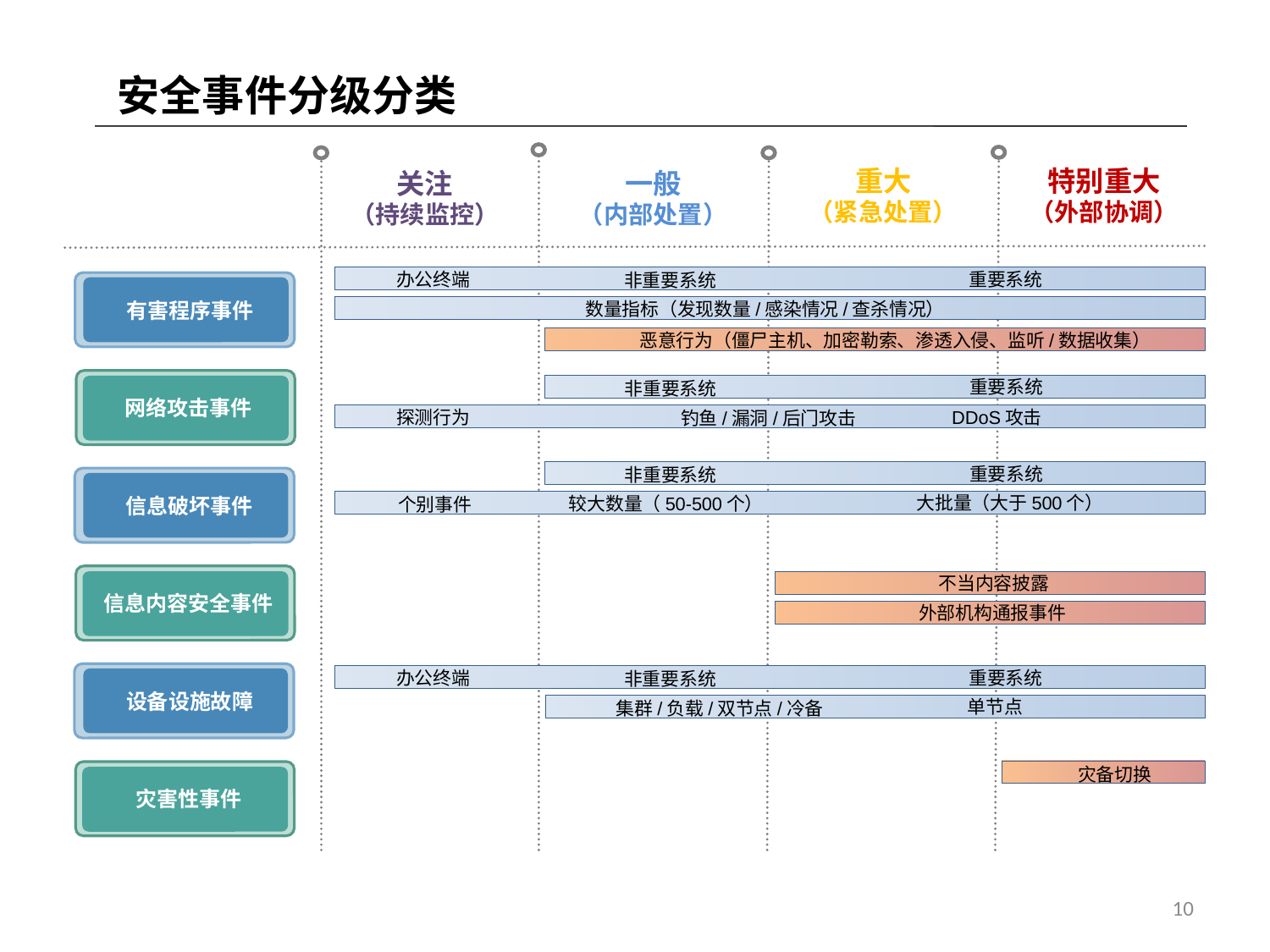

安全事件分级分类

重大
（紧急处置）
特别重大
（外部协调）
关注
（持续监控）
一般
（内部处置）

重要系统
办公终端
非重要系统

有害程序事件
数量指标（发现数量/感染情况/查杀情况）

恶意行为（僵尸主机、加密勒索、渗透入侵、监听/数据收集）

重要系统

网络攻击事件
非重要系统

DDoS攻击
探测行为
钓鱼/漏洞/后门攻击

重要系统
非重要系统

信息破坏事件
大批量（大于500个）
较大数量（50-500个）
个别事件

信息内容安全事件
不当内容披露

外部机构通报事件

重要系统
办公终端
非重要系统

设备设施故障

单节点
集群/负载/双节点/冷备

灾备切换

灾害性事件
10